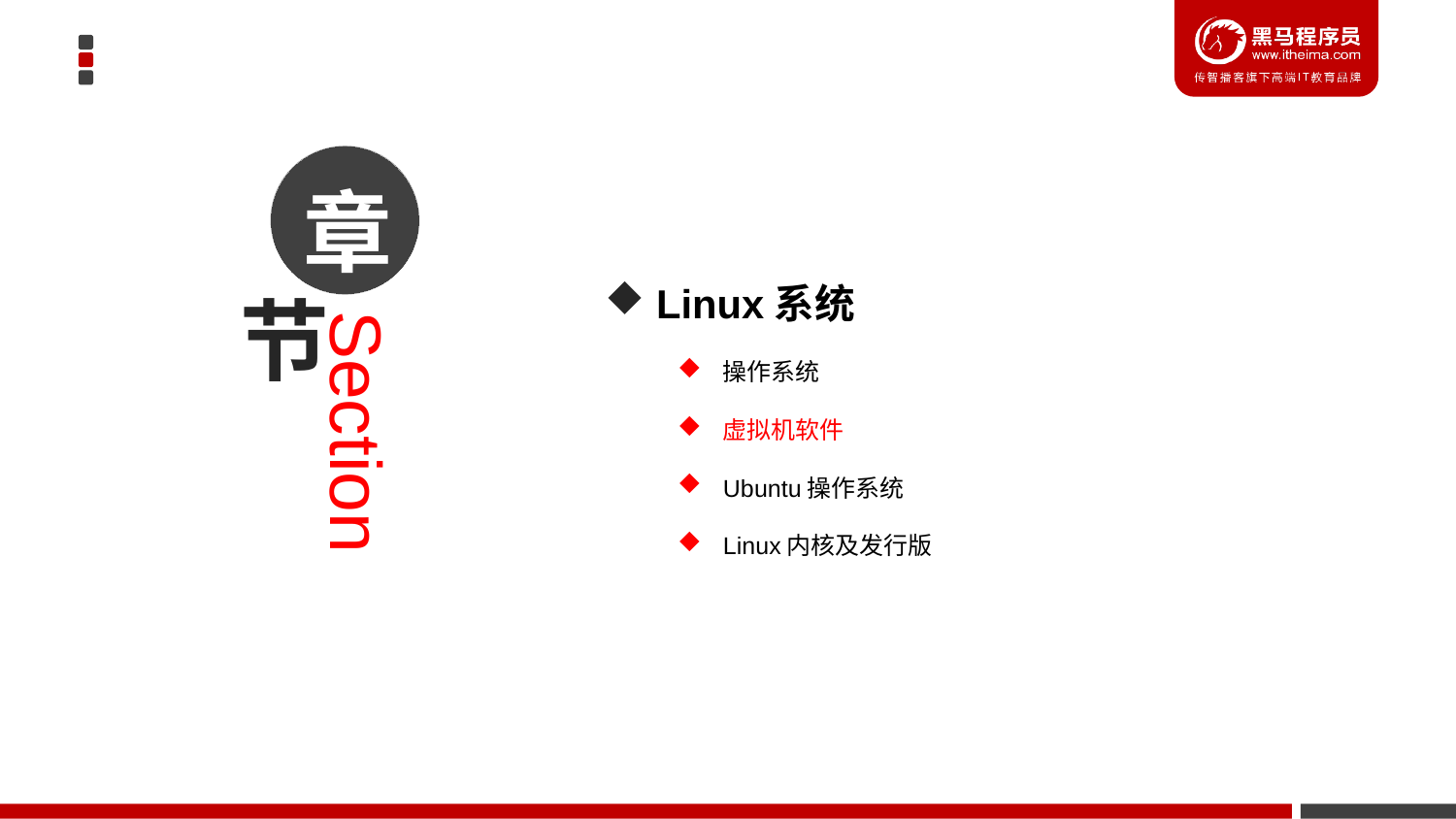

章
 Linux系统
操作系统
虚拟机软件
Ubuntu操作系统
Linux内核及发行版

节
Section